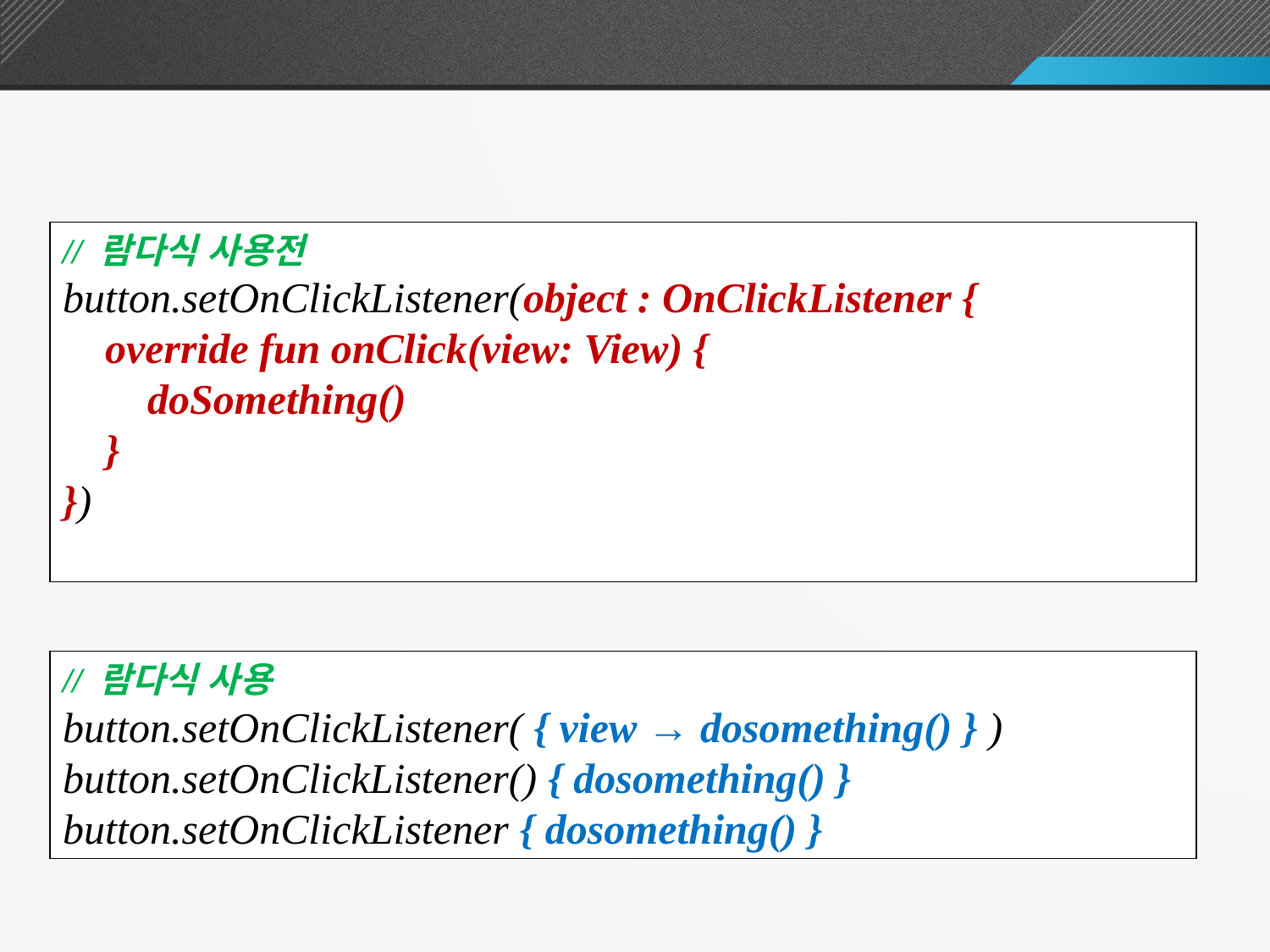

SAM(Single Abstract Method) 변환
// 람다식 사용전
button.setOnClickListener(object : OnClickListener {
    override fun onClick(view: View) {
        doSomething()
    }
})

// 람다식 사용
button.setOnClickListener( { view → dosomething() } )
button.setOnClickListener() { dosomething() }
button.setOnClickListener { dosomething() }